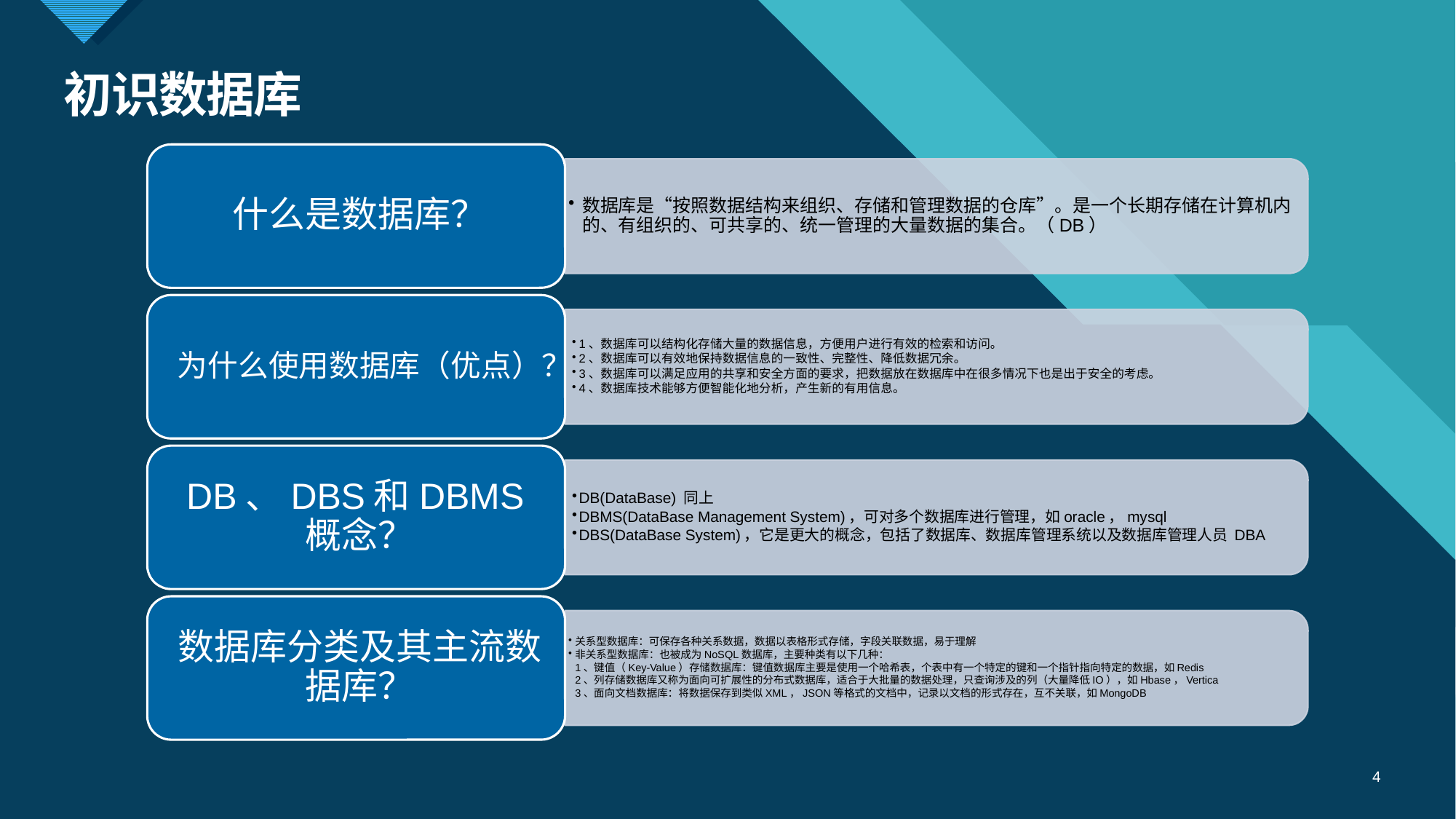

# 初识数据库
数据库是“按照数据结构来组织、存储和管理数据的仓库”。是一个长期存储在计算机内的、有组织的、可共享的、统一管理的大量数据的集合。（DB）
什么是数据库？
1、数据库可以结构化存储大量的数据信息，方便用户进行有效的检索和访问。
2、数据库可以有效地保持数据信息的一致性、完整性、降低数据冗余。
3、数据库可以满足应用的共享和安全方面的要求，把数据放在数据库中在很多情况下也是出于安全的考虑。
4、数据库技术能够方便智能化地分析，产生新的有用信息。
为什么使用数据库（优点）？
DB(DataBase) 同上
DBMS(DataBase Management System)，可对多个数据库进行管理，如oracle，mysql
DBS(DataBase System)，它是更大的概念，包括了数据库、数据库管理系统以及数据库管理人员 DBA
DB、DBS和DBMS概念？
关系型数据库：可保存各种关系数据，数据以表格形式存储，字段关联数据，易于理解
非关系型数据库：也被成为NoSQL数据库，主要种类有以下几种：
1、键值（Key-Value）存储数据库：键值数据库主要是使用一个哈希表，个表中有一个特定的键和一个指针指向特定的数据，如Redis
2、列存储数据库又称为面向可扩展性的分布式数据库，适合于大批量的数据处理，只查询涉及的列（大量降低IO），如Hbase，Vertica
3、面向文档数据库：将数据保存到类似XML，JSON等格式的文档中，记录以文档的形式存在，互不关联，如MongoDB
数据库分类及其主流数据库？

4